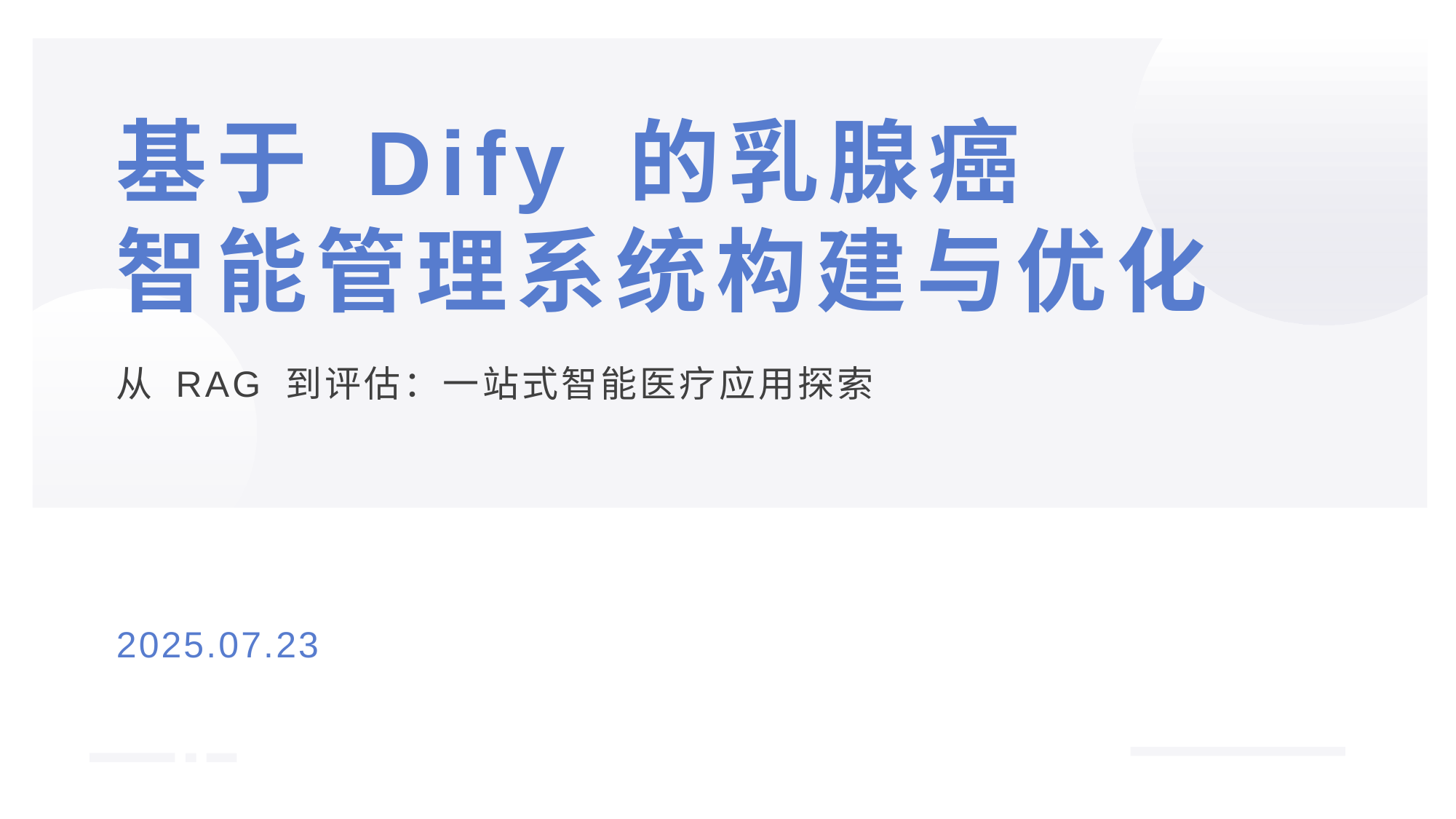

# 基于 Dify 的乳腺癌 智能管理系统构建与优化
从 RAG 到评估：一站式智能医疗应用探索
2025.07.23